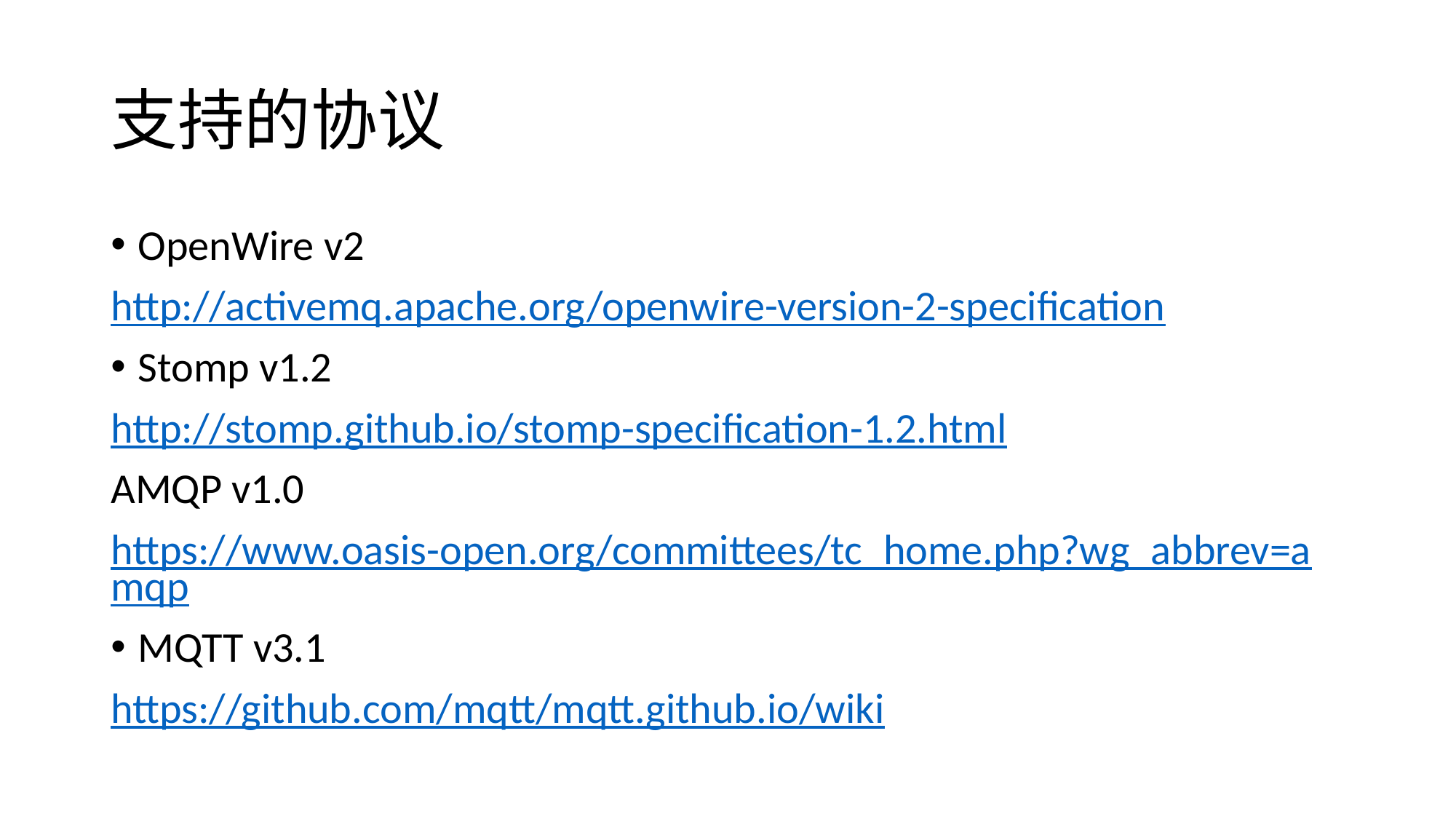

# 支持的协议
OpenWire v2
http://activemq.apache.org/openwire-version-2-specification
Stomp v1.2
http://stomp.github.io/stomp-specification-1.2.html
AMQP v1.0
https://www.oasis-open.org/committees/tc_home.php?wg_abbrev=amqp
MQTT v3.1
https://github.com/mqtt/mqtt.github.io/wiki